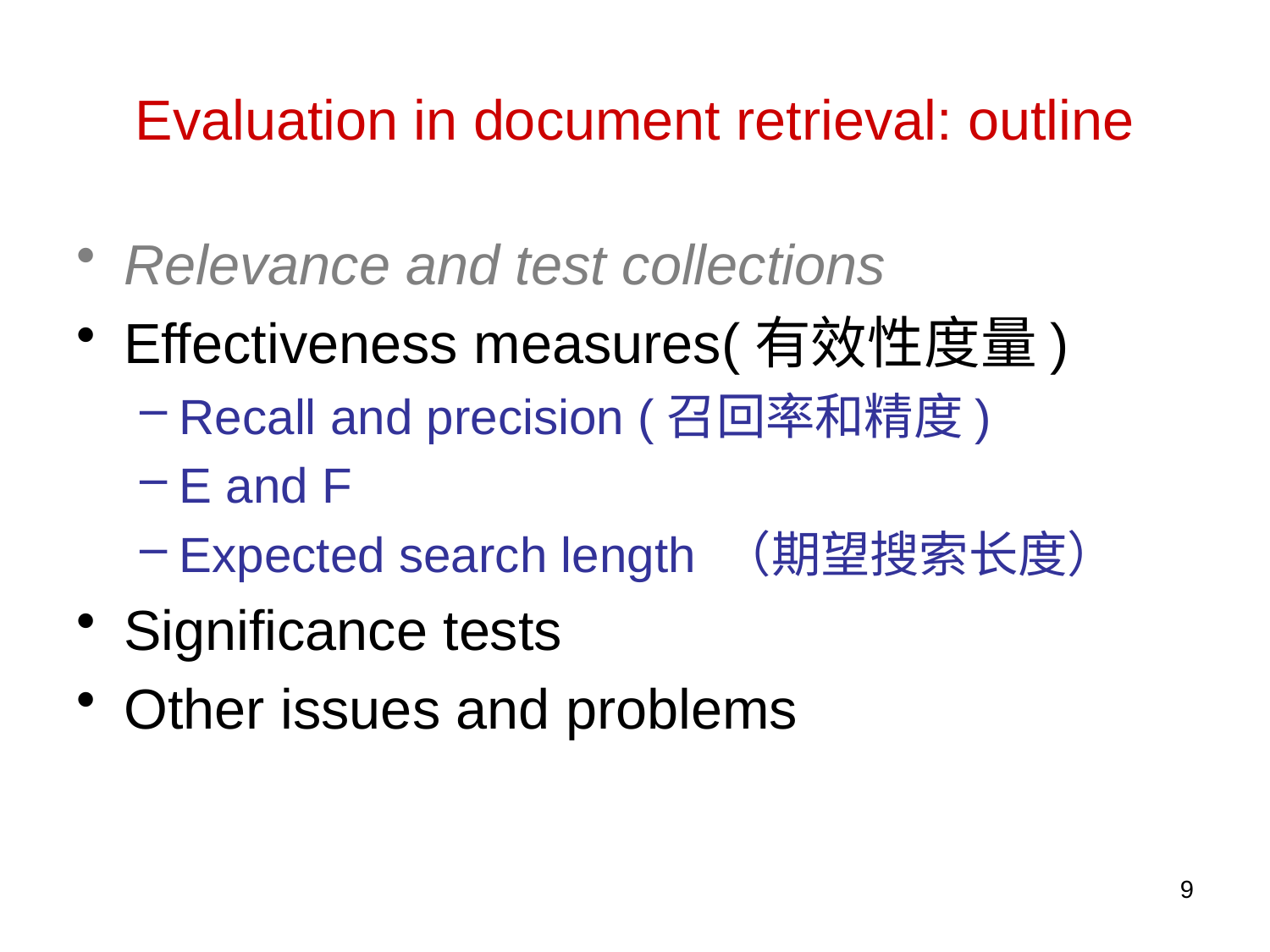

# Evaluation in document retrieval: outline
Relevance and test collections
Effectiveness measures(有效性度量)
Recall and precision (召回率和精度)
E and F
Expected search length （期望搜索长度）
Significance tests
Other issues and problems
9